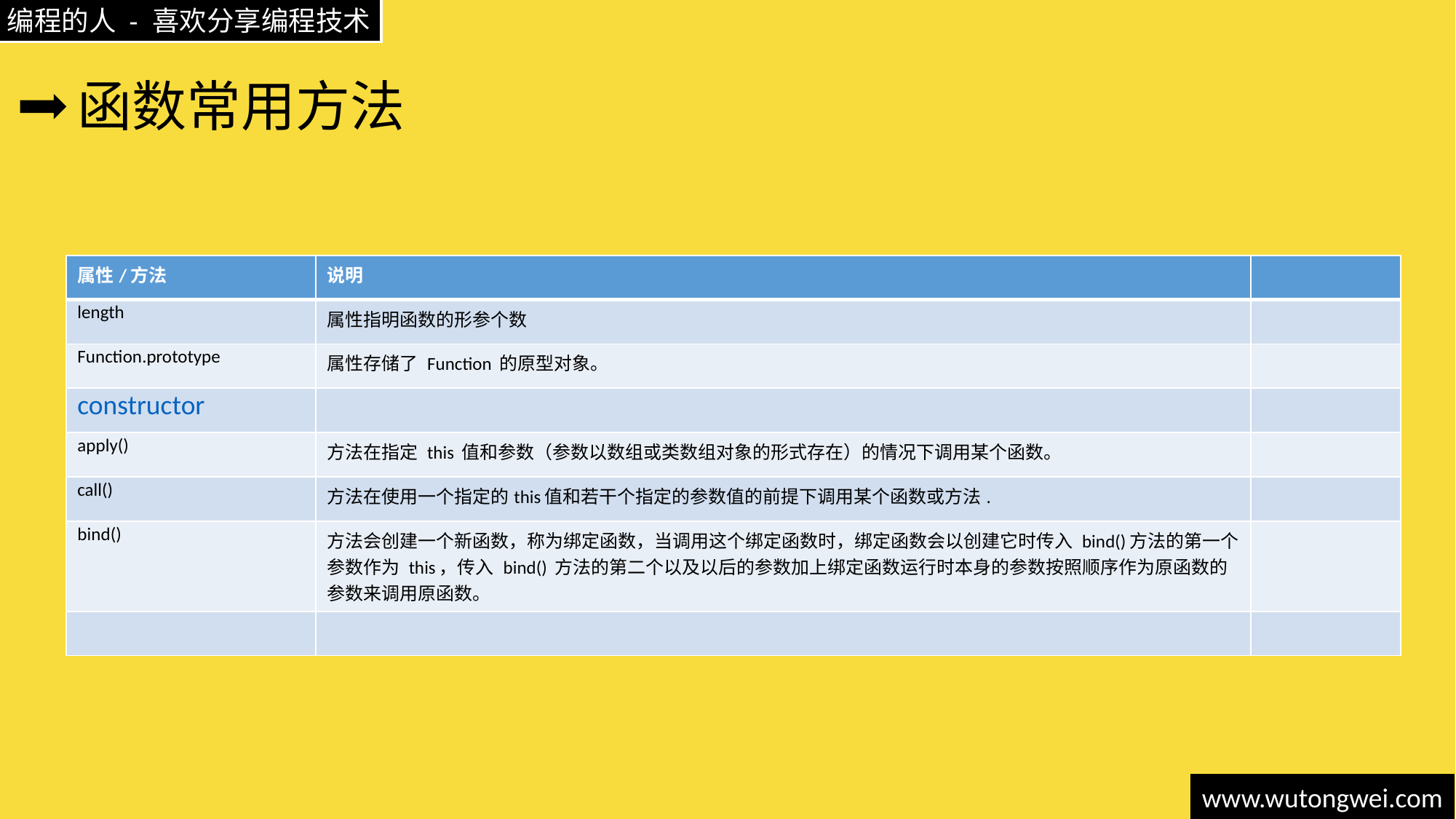

# 函数常用方法
| 属性/方法 | 说明 |  |
| --- | --- | --- |
| length | 属性指明函数的形参个数 |  |
| Function.prototype | 属性存储了 Function 的原型对象。 |  |
| constructor |  |  |
| apply() | 方法在指定 this 值和参数（参数以数组或类数组对象的形式存在）的情况下调用某个函数。 |  |
| call() | 方法在使用一个指定的this值和若干个指定的参数值的前提下调用某个函数或方法. |  |
| bind() | 方法会创建一个新函数，称为绑定函数，当调用这个绑定函数时，绑定函数会以创建它时传入 bind()方法的第一个参数作为 this，传入 bind() 方法的第二个以及以后的参数加上绑定函数运行时本身的参数按照顺序作为原函数的参数来调用原函数。 |  |
|  |  |  |